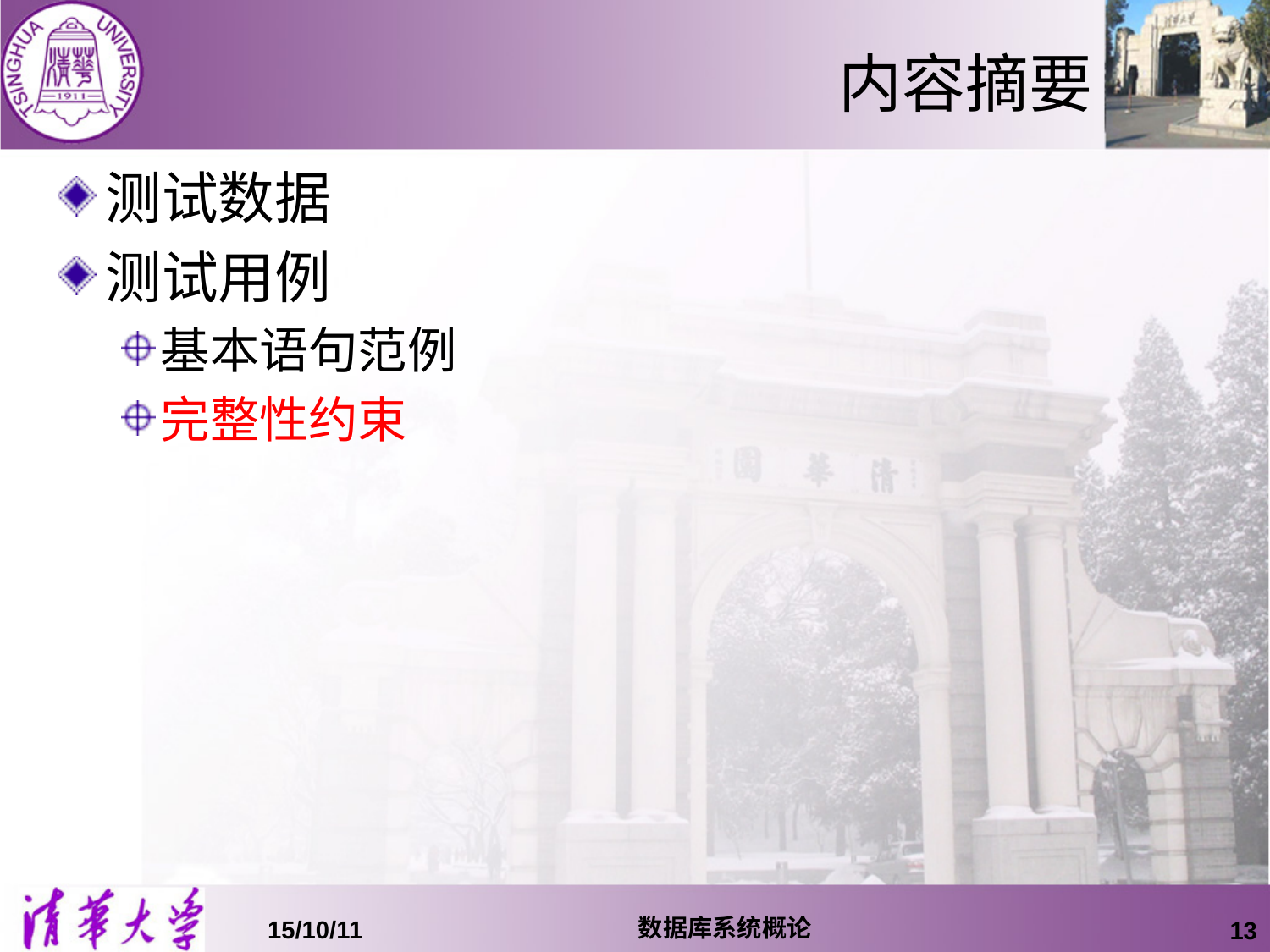

# 内容摘要
测试数据
测试用例
基本语句范例
完整性约束

数据库系统概论
15/10/11
13